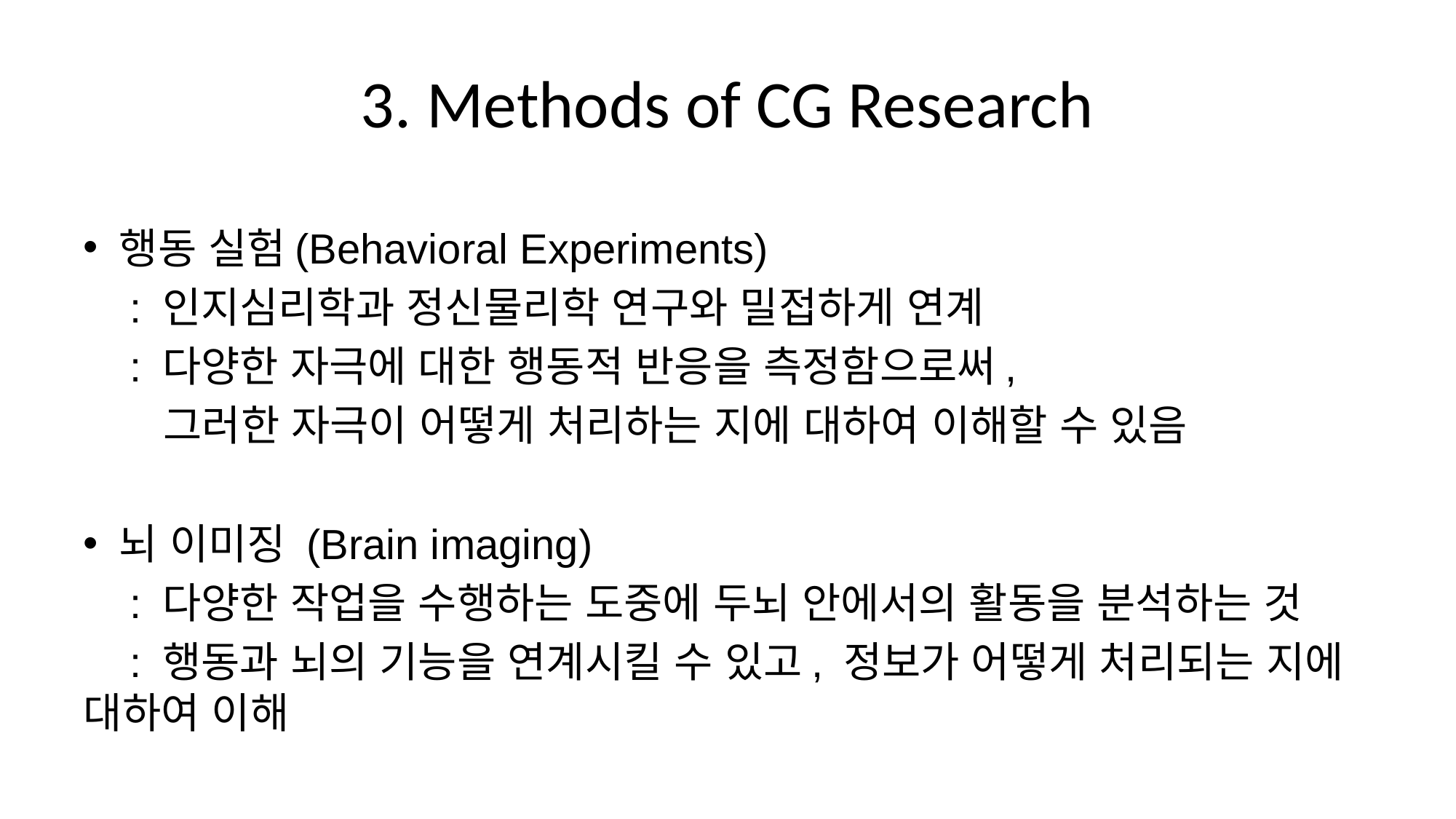

# 3. Methods of CG Research
행동 실험(Behavioral Experiments)
    : 인지심리학과 정신물리학 연구와 밀접하게 연계
    : 다양한 자극에 대한 행동적 반응을 측정함으로써,
      그러한 자극이 어떻게 처리하는 지에 대하여 이해할 수 있음

뇌 이미징 (Brain imaging)
    : 다양한 작업을 수행하는 도중에 두뇌 안에서의 활동을 분석하는 것
    : 행동과 뇌의 기능을 연계시킬 수 있고, 정보가 어떻게 처리되는 지에 대하여 이해